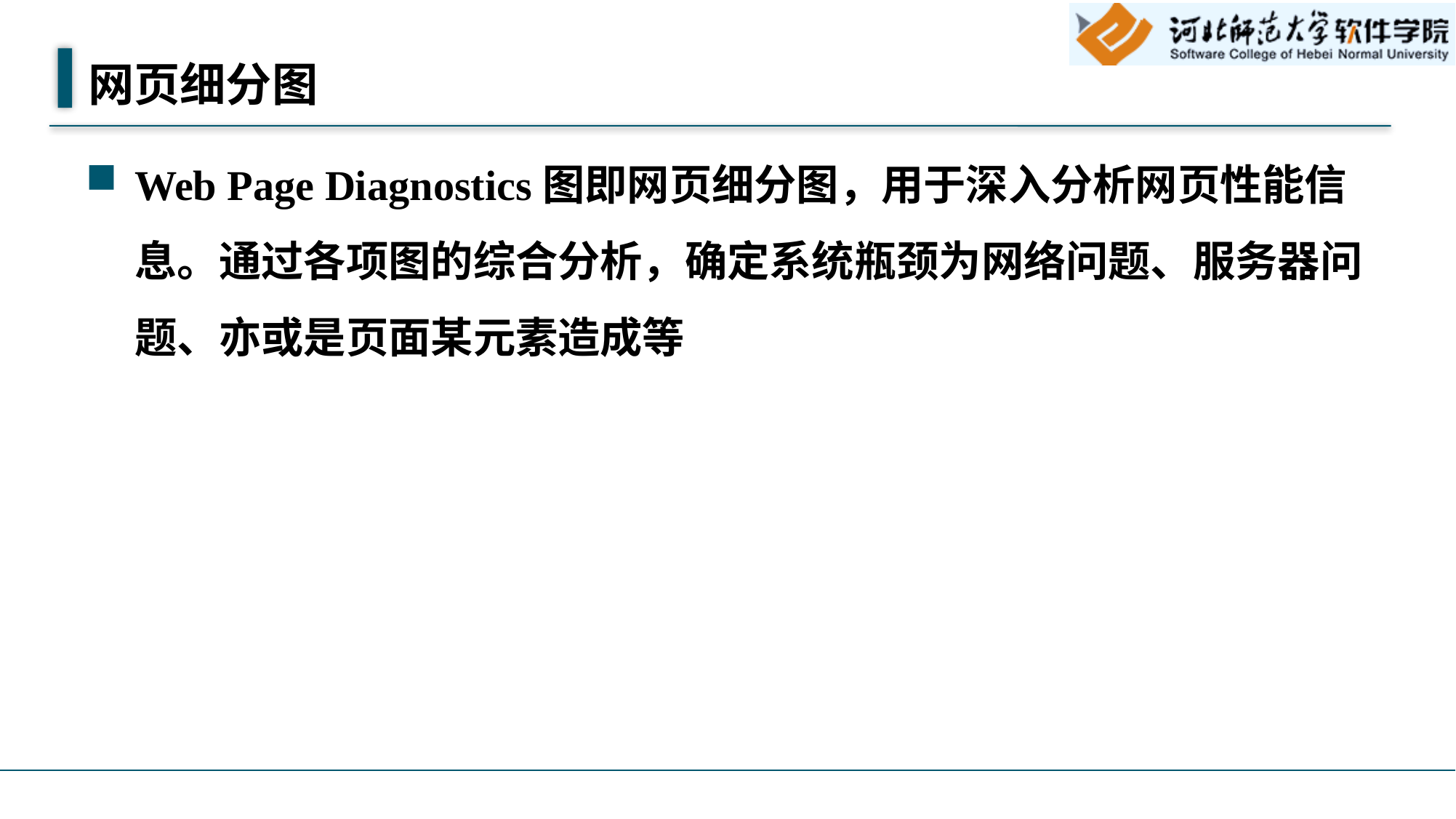

# 网页细分图
Web Page Diagnostics图即网页细分图，用于深入分析网页性能信息。通过各项图的综合分析，确定系统瓶颈为网络问题、服务器问题、亦或是页面某元素造成等